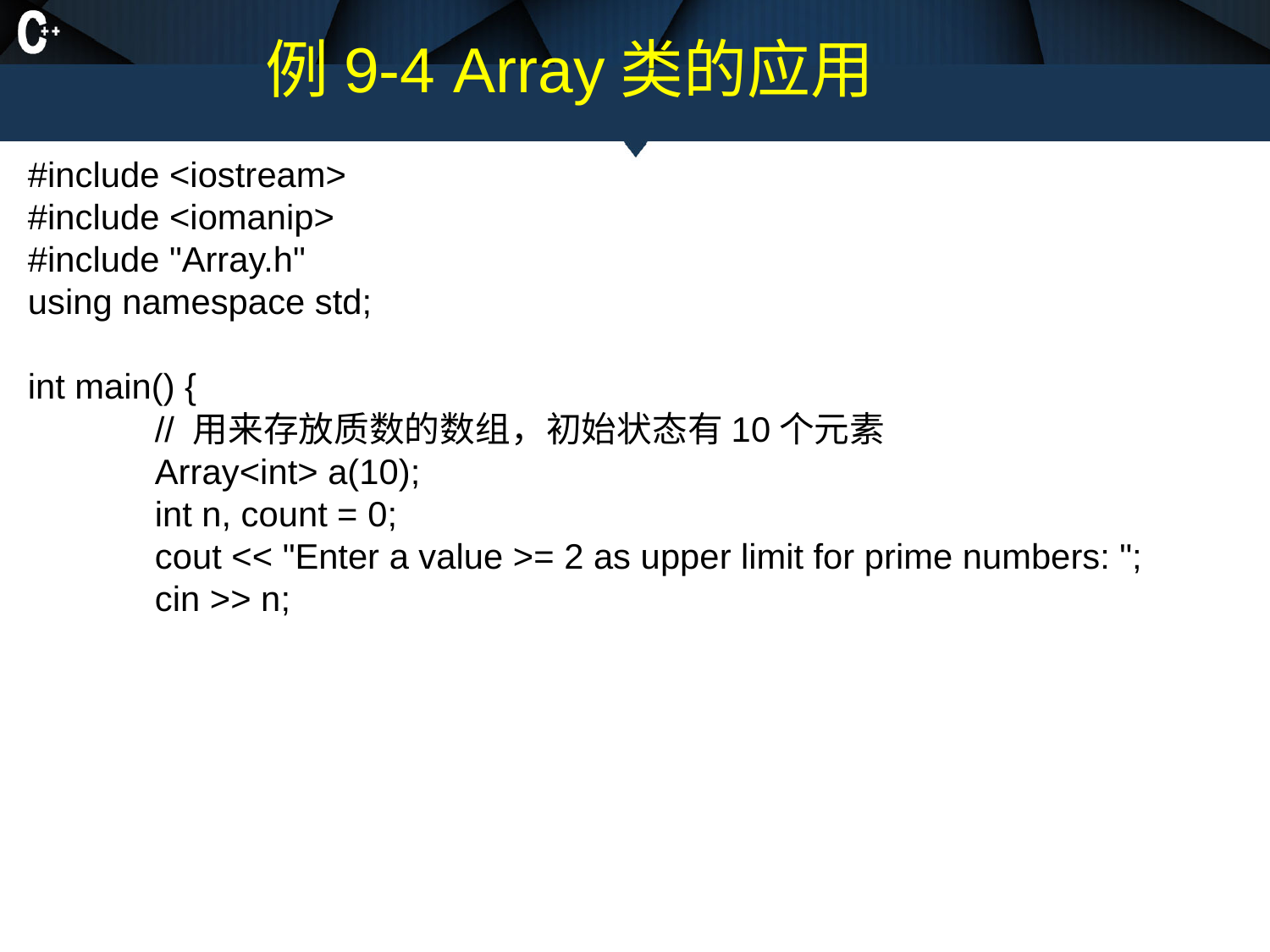

# 例9-4 Array类的应用
#include <iostream>
#include <iomanip>
#include "Array.h"
using namespace std;

int main() {
	// 用来存放质数的数组，初始状态有10个元素
 	Array<int> a(10);
	int n, count = 0;
	cout << "Enter a value >= 2 as upper limit for prime numbers: ";
	cin >> n;